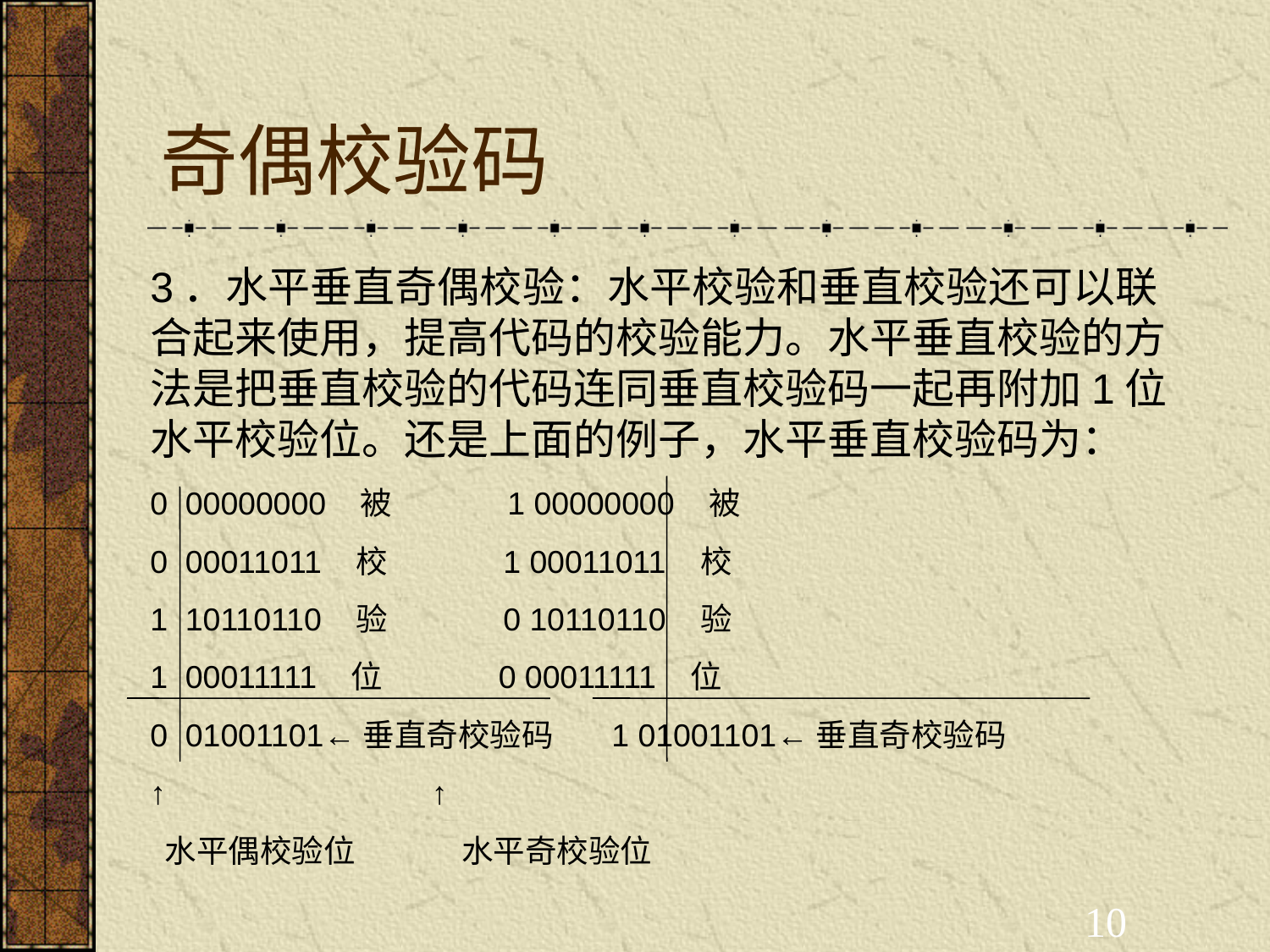

# 奇偶校验码
3．水平垂直奇偶校验：水平校验和垂直校验还可以联合起来使用，提高代码的校验能力。水平垂直校验的方法是把垂直校验的代码连同垂直校验码一起再附加1位水平校验位。还是上面的例子，水平垂直校验码为：
0  00000000   被               1 00000000   被
0  00011011   校               1 00011011   校
1  10110110   验               0 10110110   验
1  00011111   位               0 00011111   位
0  01001101←垂直奇校验码       1 01001101←垂直奇校验码
↑                              ↑
 水平偶校验位   	        水平奇校验位

10